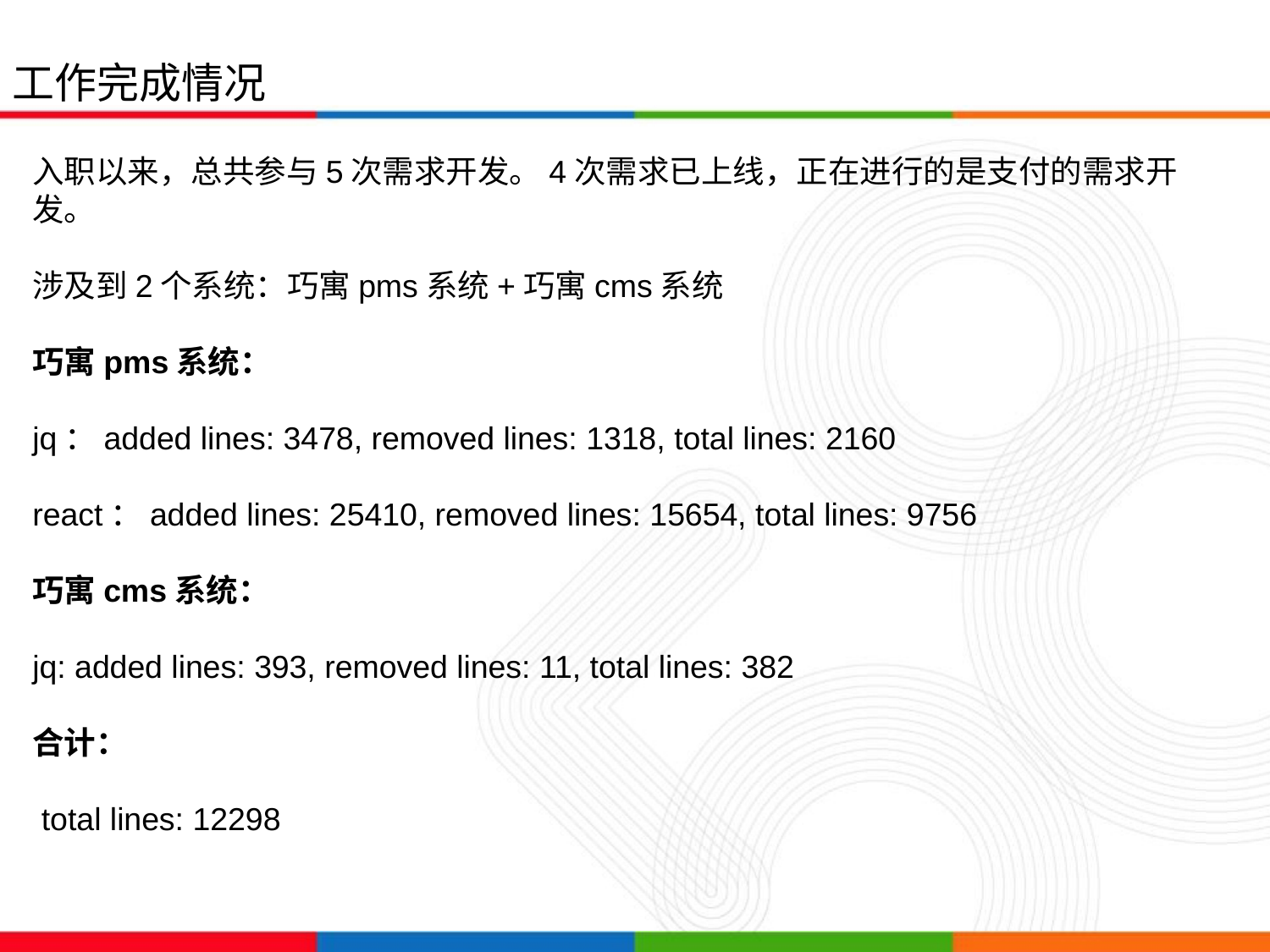

工作完成情况
入职以来，总共参与5次需求开发。4次需求已上线，正在进行的是支付的需求开发。

涉及到2个系统：巧寓pms系统+巧寓cms系统

巧寓pms系统：

jq：added lines: 3478, removed lines: 1318, total lines: 2160

react：added lines: 25410, removed lines: 15654, total lines: 9756

巧寓cms系统：

jq: added lines: 393, removed lines: 11, total lines: 382

合计：

 total lines: 12298